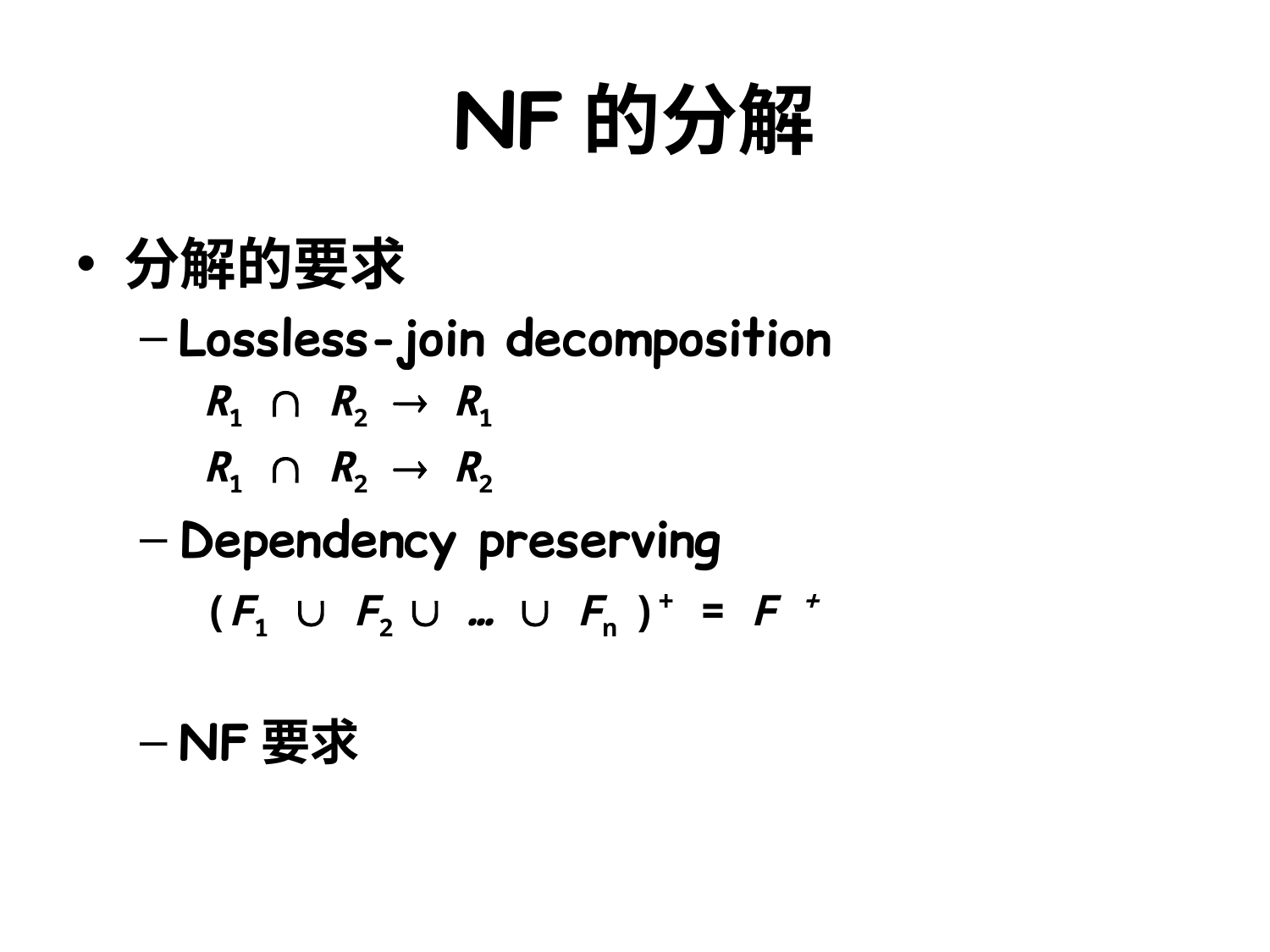

# NF的分解
分解的要求
Lossless-join decomposition
R1 ∩ R2 → R1
R1 ∩ R2 → R2
Dependency preserving
(F1 ∪ F2 ∪ … ∪ Fn )+ = F +

NF要求